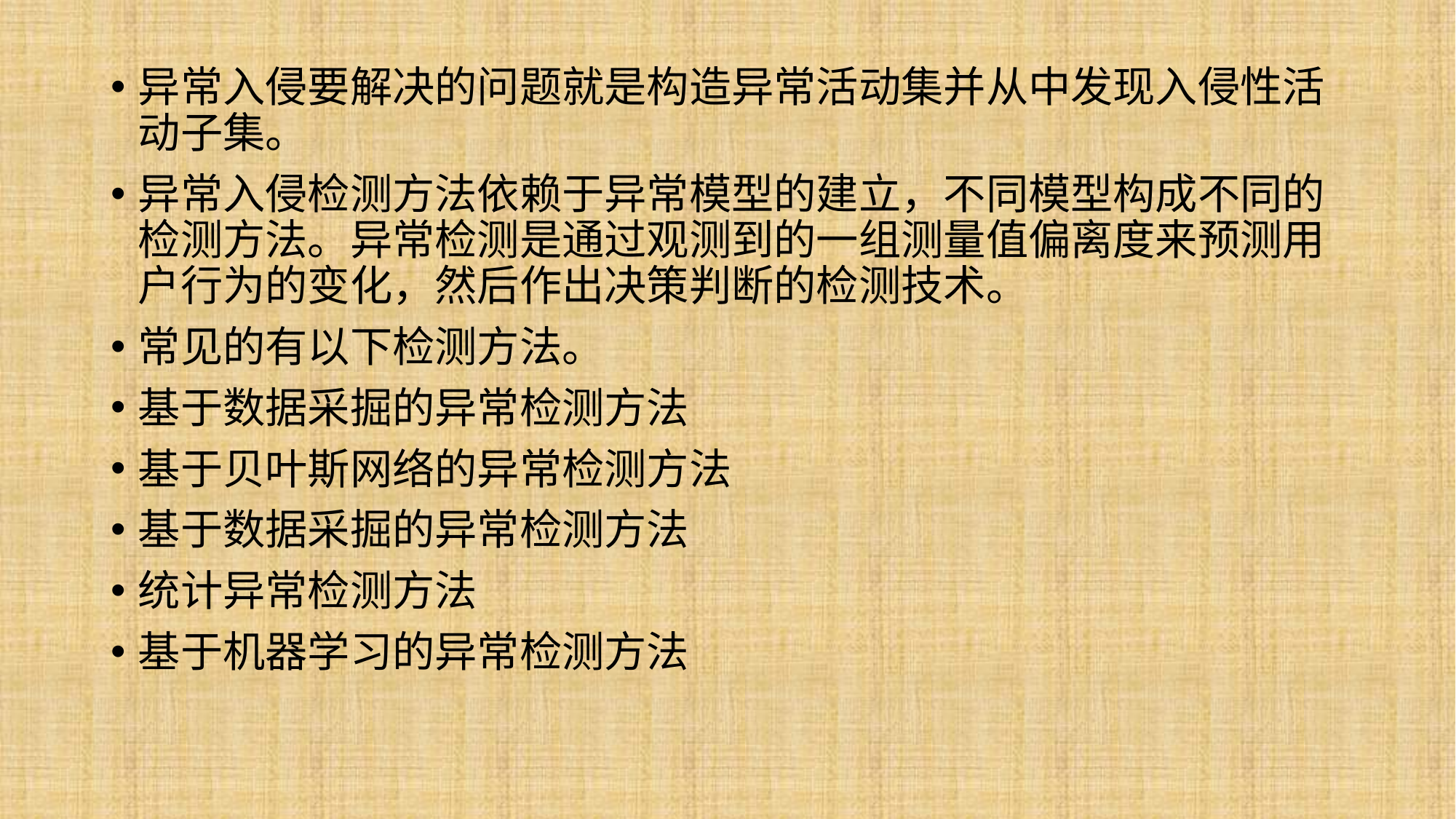

异常入侵要解决的问题就是构造异常活动集并从中发现入侵性活动子集。
异常入侵检测方法依赖于异常模型的建立，不同模型构成不同的检测方法。异常检测是通过观测到的一组测量值偏离度来预测用户行为的变化，然后作出决策判断的检测技术。
常见的有以下检测方法。
基于数据采掘的异常检测方法
基于贝叶斯网络的异常检测方法
基于数据采掘的异常检测方法
统计异常检测方法
基于机器学习的异常检测方法